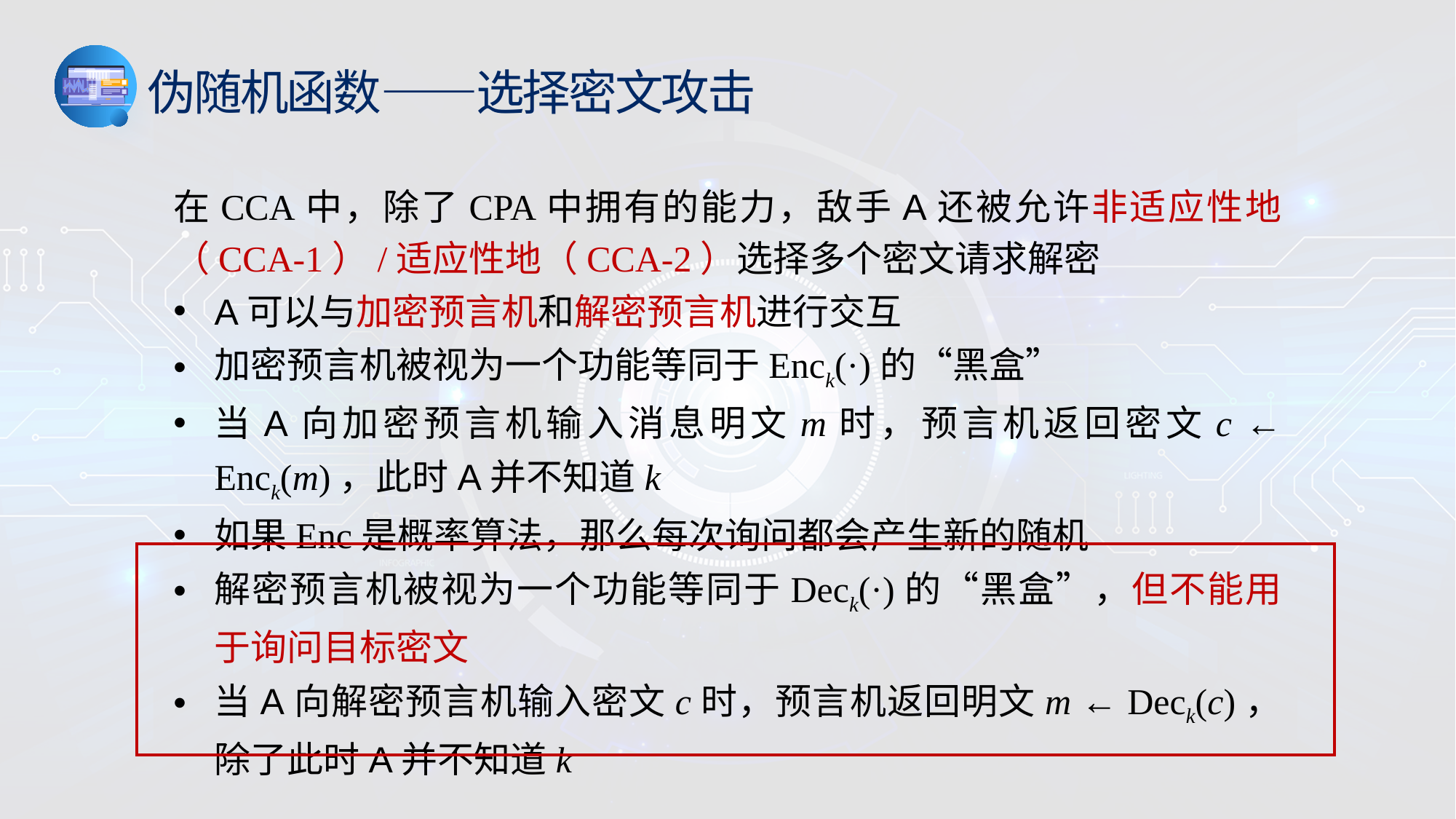

伪随机函数——选择密文攻击

在CCA中，除了CPA中拥有的能力，敌手A还被允许非适应性地（CCA-1）/适应性地（CCA-2）选择多个密文请求解密
A可以与加密预言机和解密预言机进行交互
加密预言机被视为一个功能等同于Enck(·)的“黑盒”
当A向加密预言机输入消息明文m时，预言机返回密文c ← Enck(m)，此时A并不知道k
如果Enc是概率算法，那么每次询问都会产生新的随机
解密预言机被视为一个功能等同于Deck(·)的“黑盒”，但不能用于询问目标密文
当A向解密预言机输入密文c时，预言机返回明文m ← Deck(c)，除了此时A并不知道k